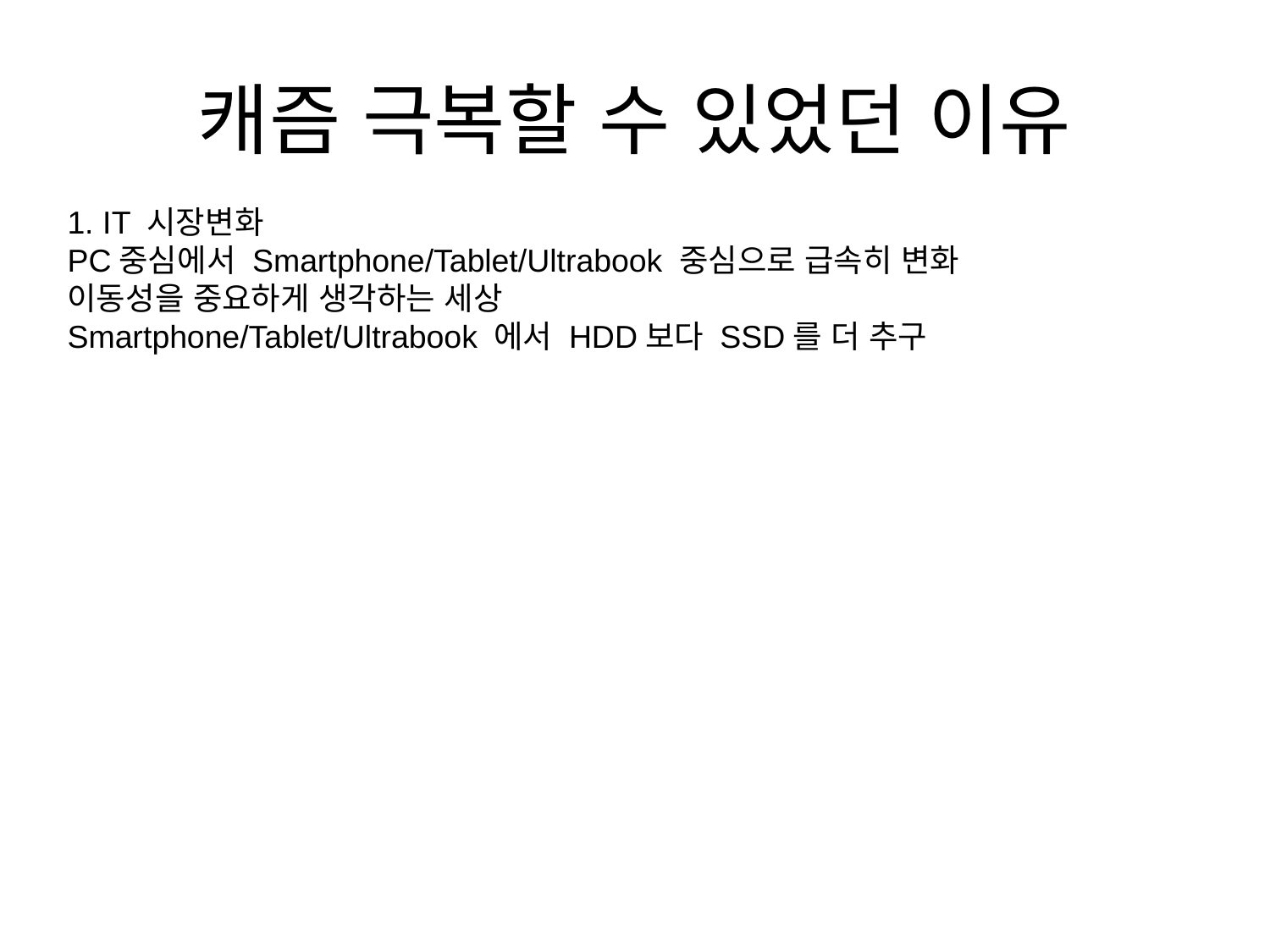

# 캐즘 극복할 수 있었던 이유
1. IT 시장변화
PC중심에서 Smartphone/Tablet/Ultrabook 중심으로 급속히 변화
이동성을 중요하게 생각하는 세상
Smartphone/Tablet/Ultrabook 에서 HDD보다 SSD를 더 추구